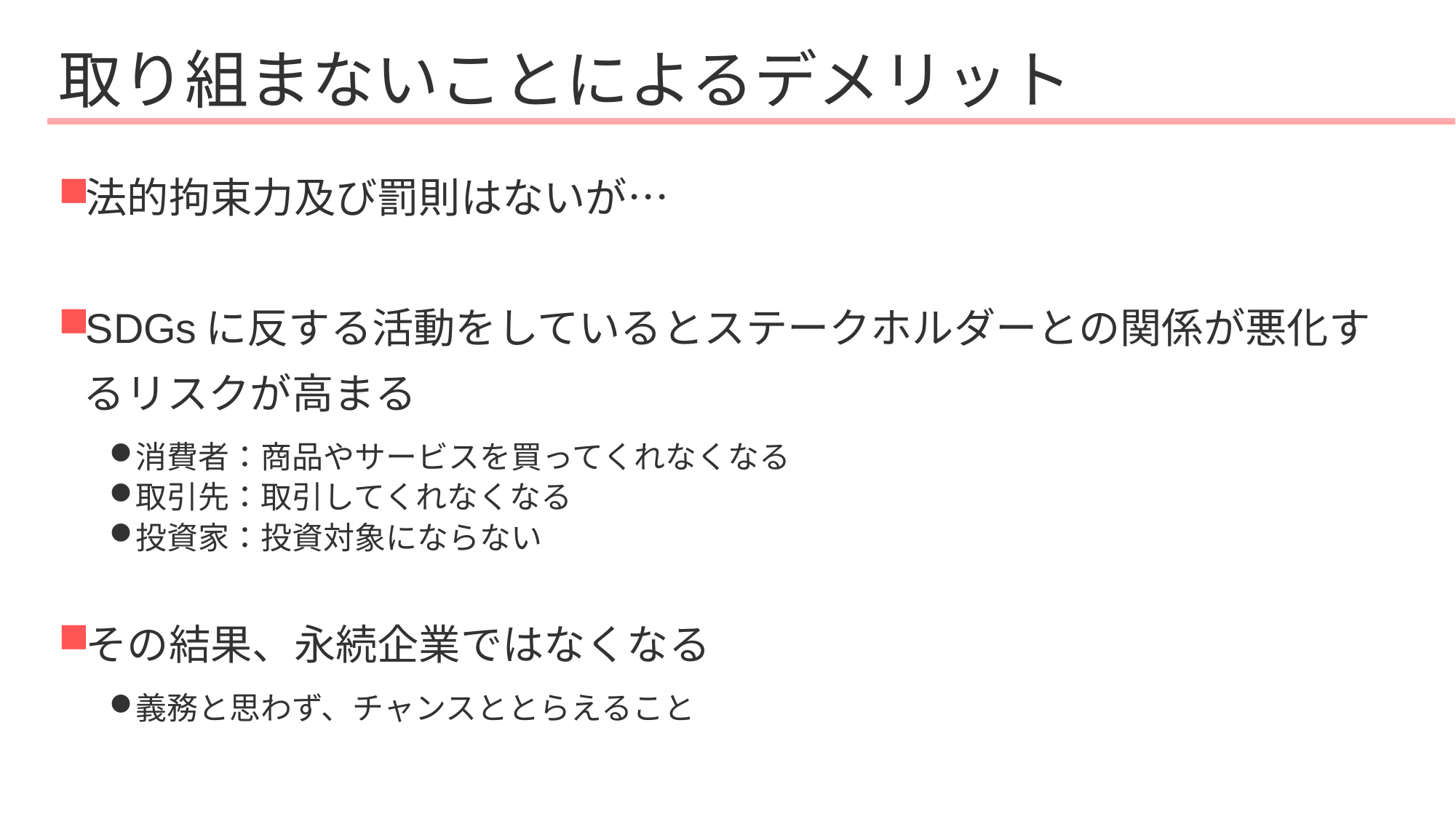

# 取り組まないことによるデメリット
法的拘束力及び罰則はないが…
SDGsに反する活動をしているとステークホルダーとの関係が悪化するリスクが高まる
消費者：商品やサービスを買ってくれなくなる
取引先：取引してくれなくなる
投資家：投資対象にならない
その結果、永続企業ではなくなる
義務と思わず、チャンスととらえること
117